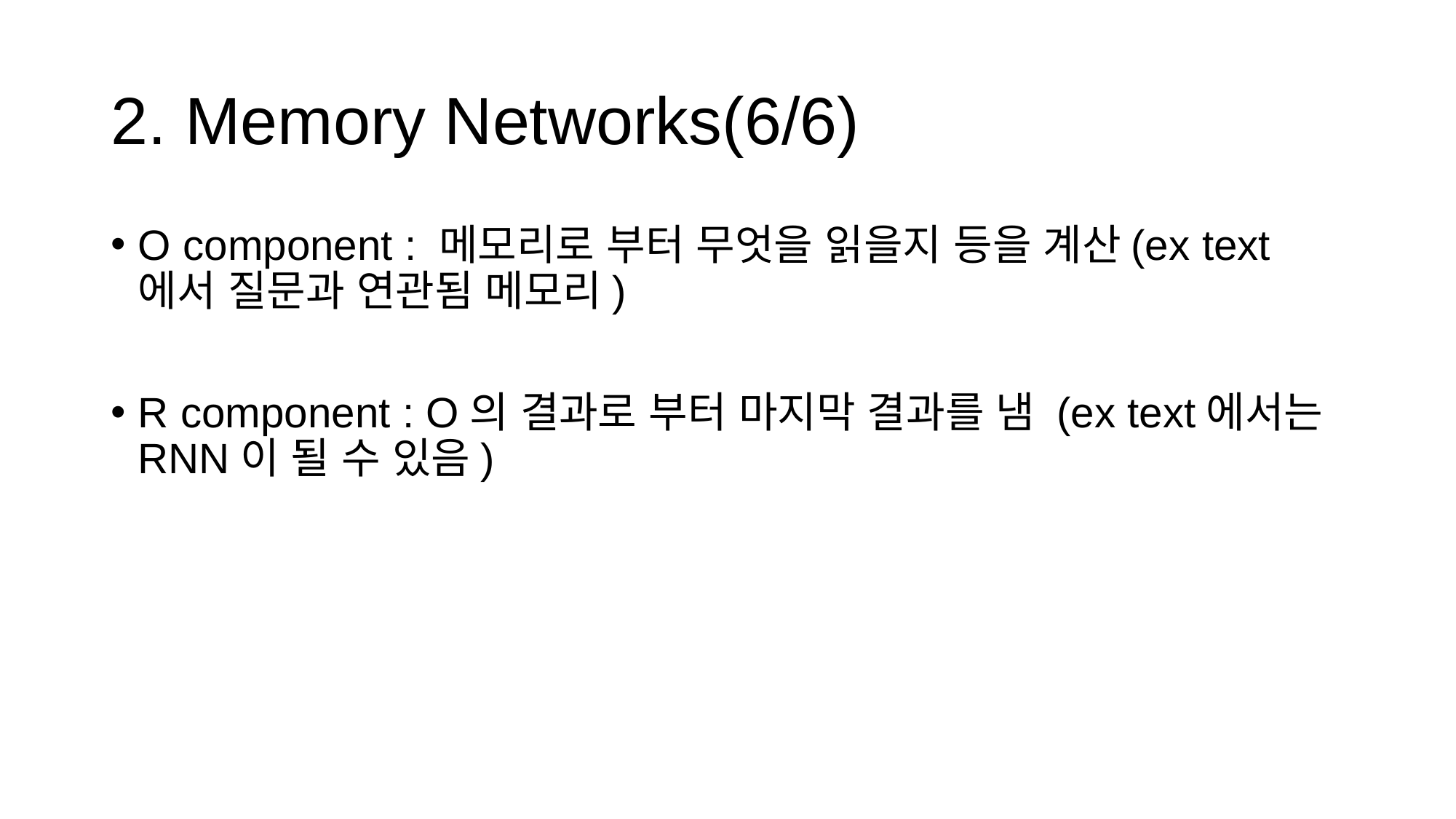

# 2. Memory Networks(6/6)
O component : 메모리로 부터 무엇을 읽을지 등을 계산(ex text에서 질문과 연관됨 메모리)

R component : O의 결과로 부터 마지막 결과를 냄 (ex text에서는 RNN이 될 수 있음)